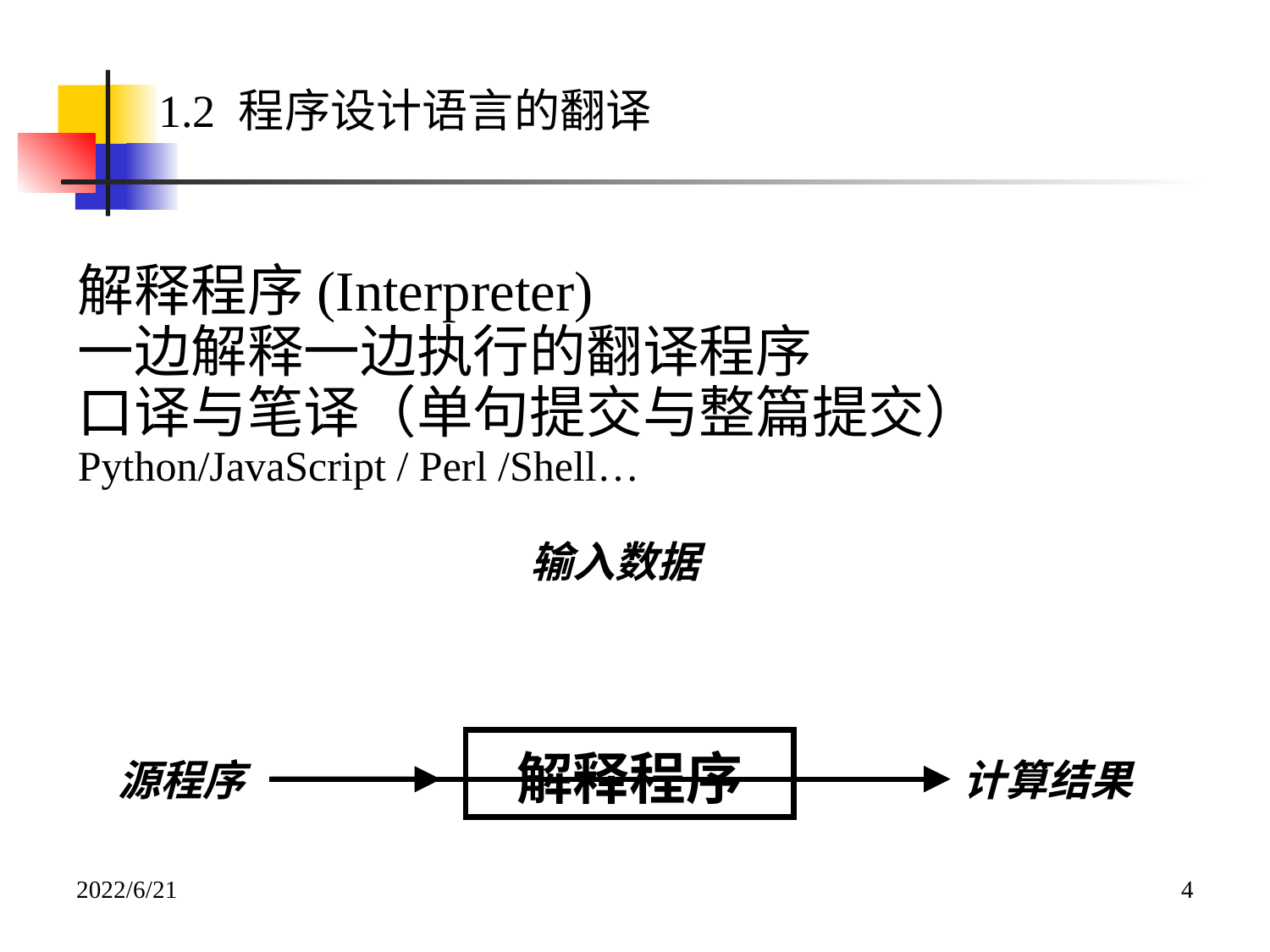

1.2 程序设计语言的翻译
解释程序(Interpreter)
一边解释一边执行的翻译程序
口译与笔译（单句提交与整篇提交）
Python/JavaScript / Perl /Shell…
输入数据
解释程序
源程序
计算结果
2022/6/21
4